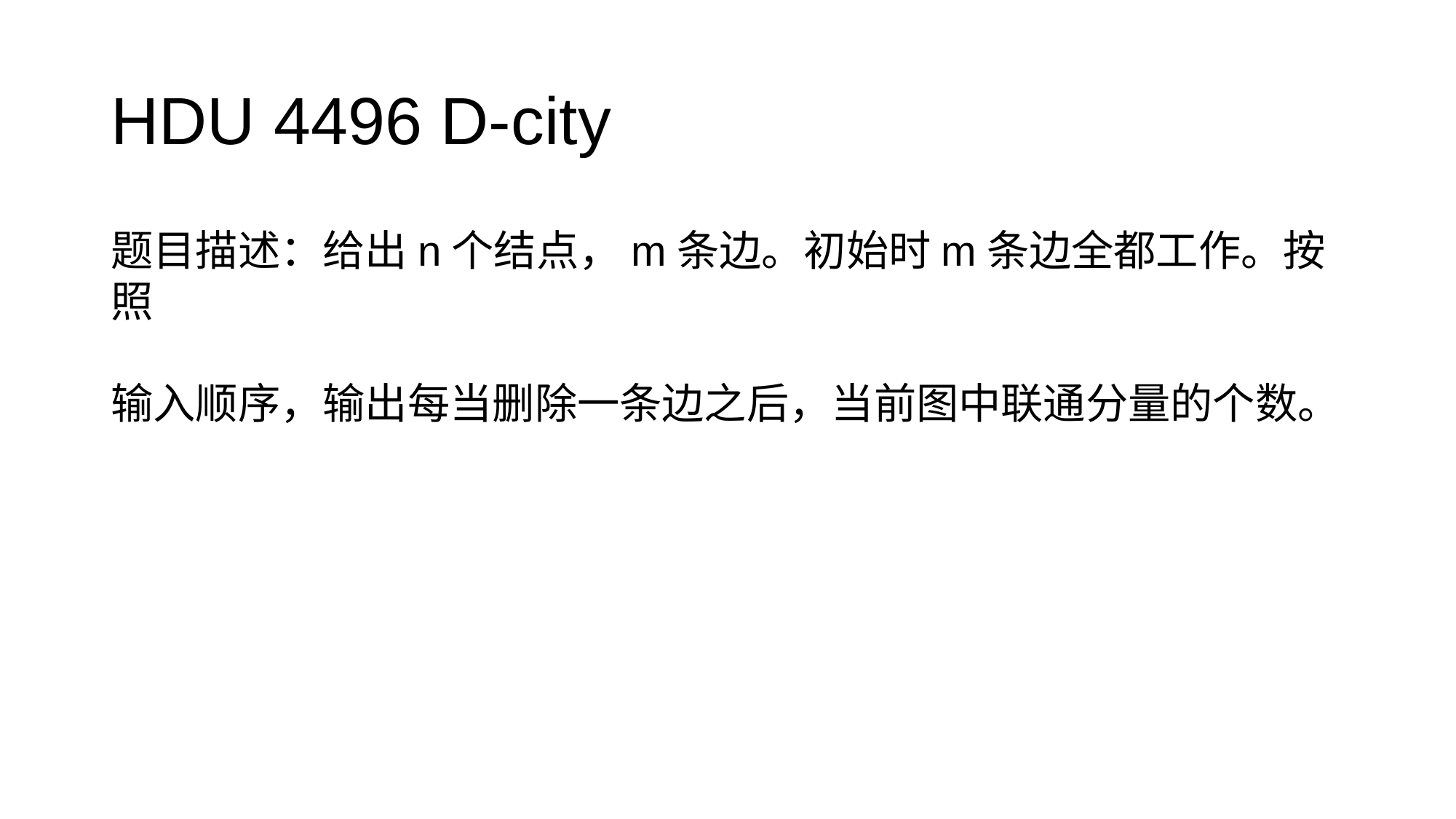

# HDU 4496 D-city
题目描述：给出n个结点，m条边。初始时m条边全都工作。按照

输入顺序，输出每当删除一条边之后，当前图中联通分量的个数。